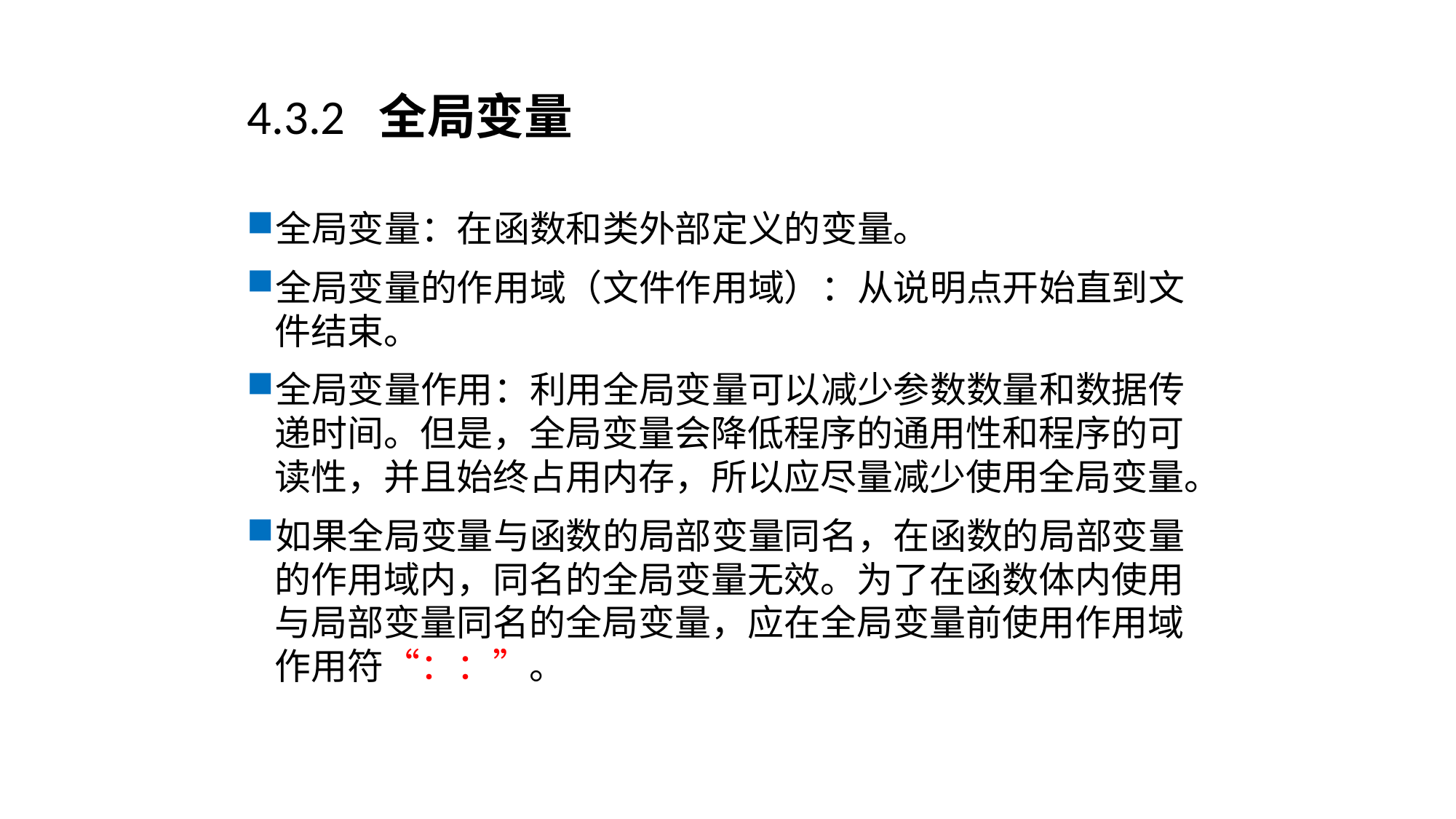

# 4.3.2  全局变量
全局变量：在函数和类外部定义的变量。
全局变量的作用域（文件作用域）：从说明点开始直到文件结束。
全局变量作用：利用全局变量可以减少参数数量和数据传递时间。但是，全局变量会降低程序的通用性和程序的可读性，并且始终占用内存，所以应尽量减少使用全局变量。
如果全局变量与函数的局部变量同名，在函数的局部变量的作用域内，同名的全局变量无效。为了在函数体内使用与局部变量同名的全局变量，应在全局变量前使用作用域作用符“：：”。